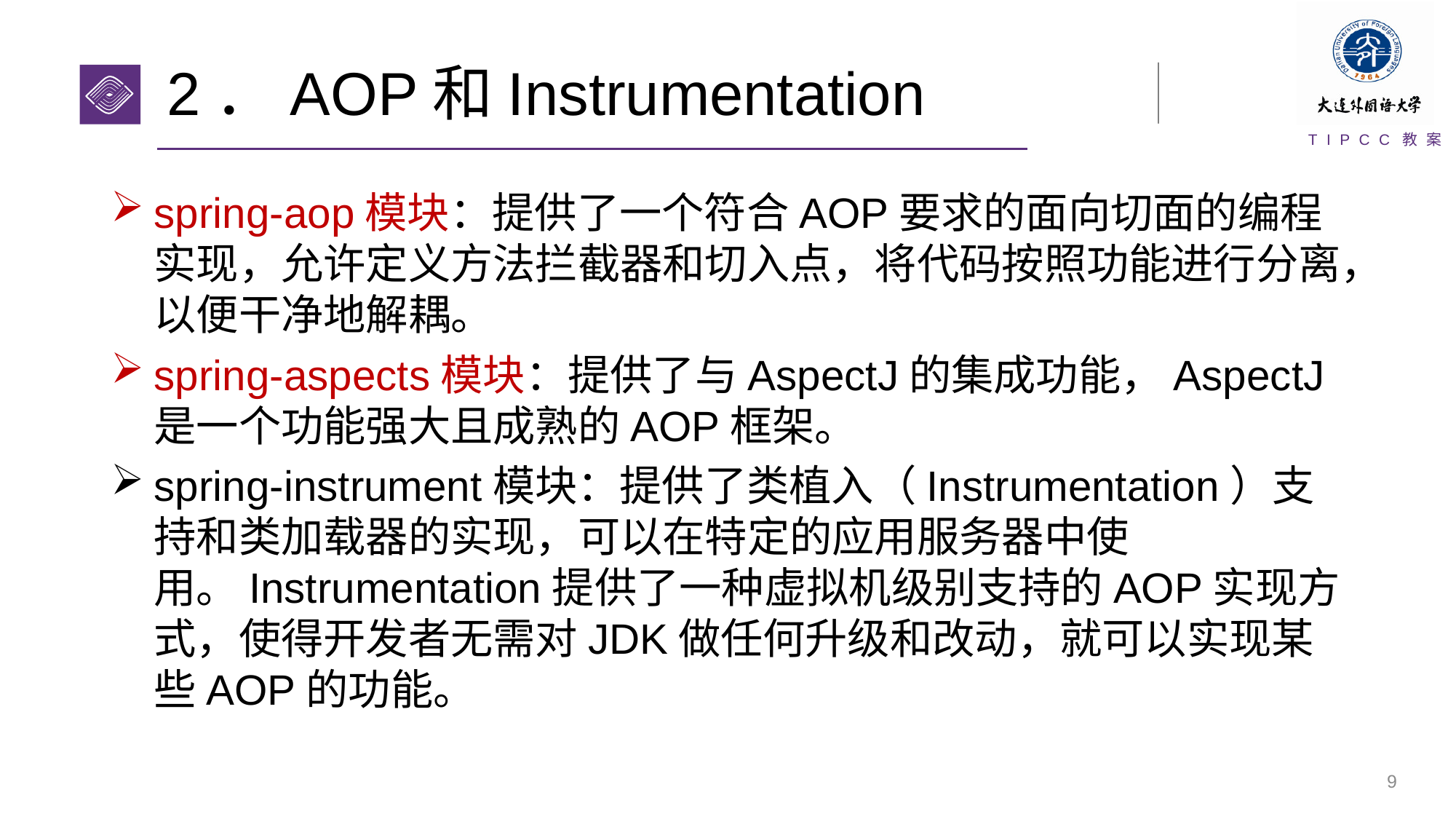

# 2．AOP和Instrumentation
spring-aop模块：提供了一个符合AOP要求的面向切面的编程实现，允许定义方法拦截器和切入点，将代码按照功能进行分离，以便干净地解耦。
spring-aspects模块：提供了与AspectJ的集成功能，AspectJ是一个功能强大且成熟的AOP框架。
spring-instrument模块：提供了类植入（Instrumentation）支持和类加载器的实现，可以在特定的应用服务器中使用。Instrumentation提供了一种虚拟机级别支持的AOP实现方式，使得开发者无需对JDK做任何升级和改动，就可以实现某些AOP的功能。

9